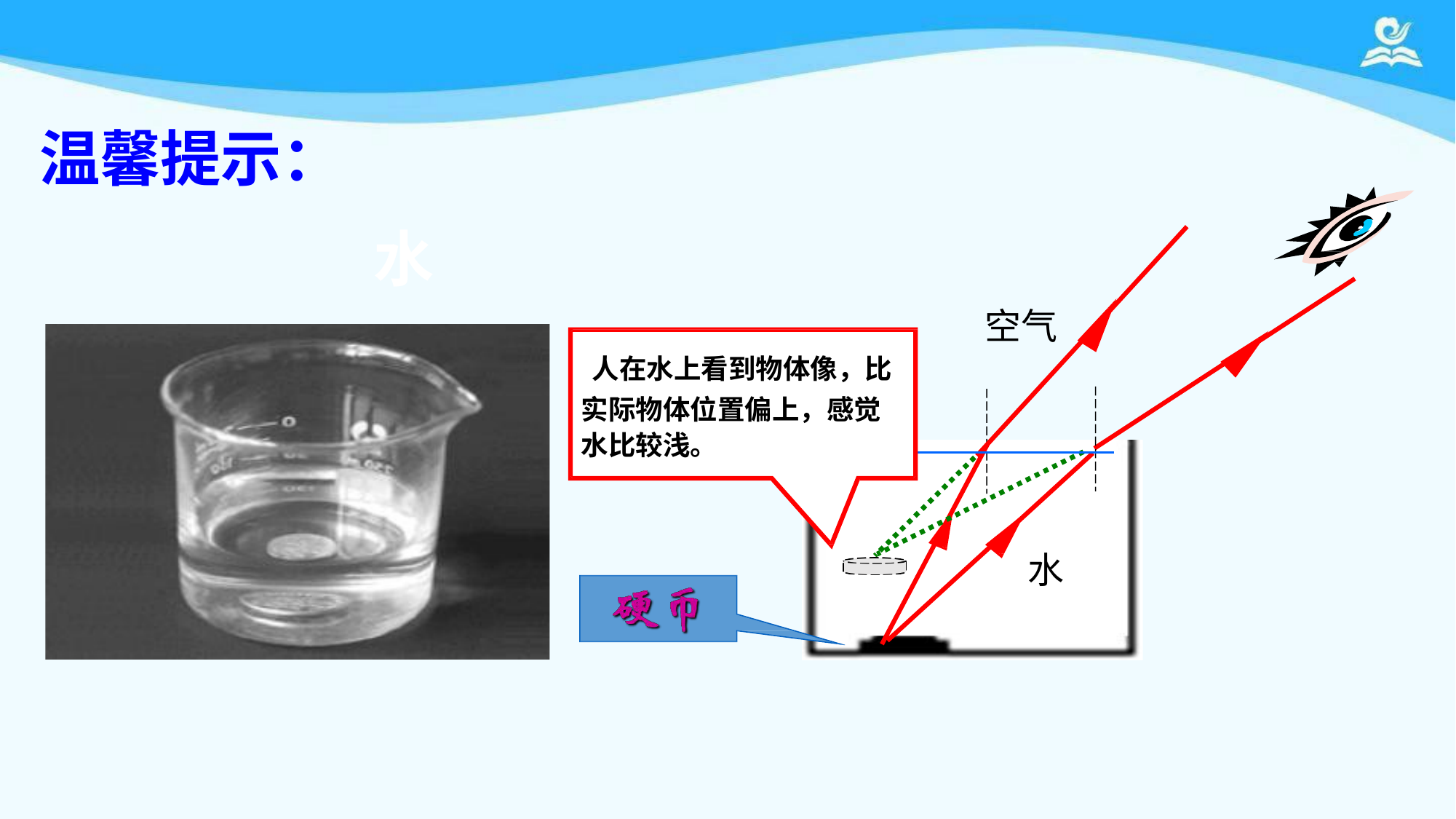

# 温馨提示：

水

空气
人在水上看到物体像，比
实际物体位置偏上，感觉 水比较浅。

水